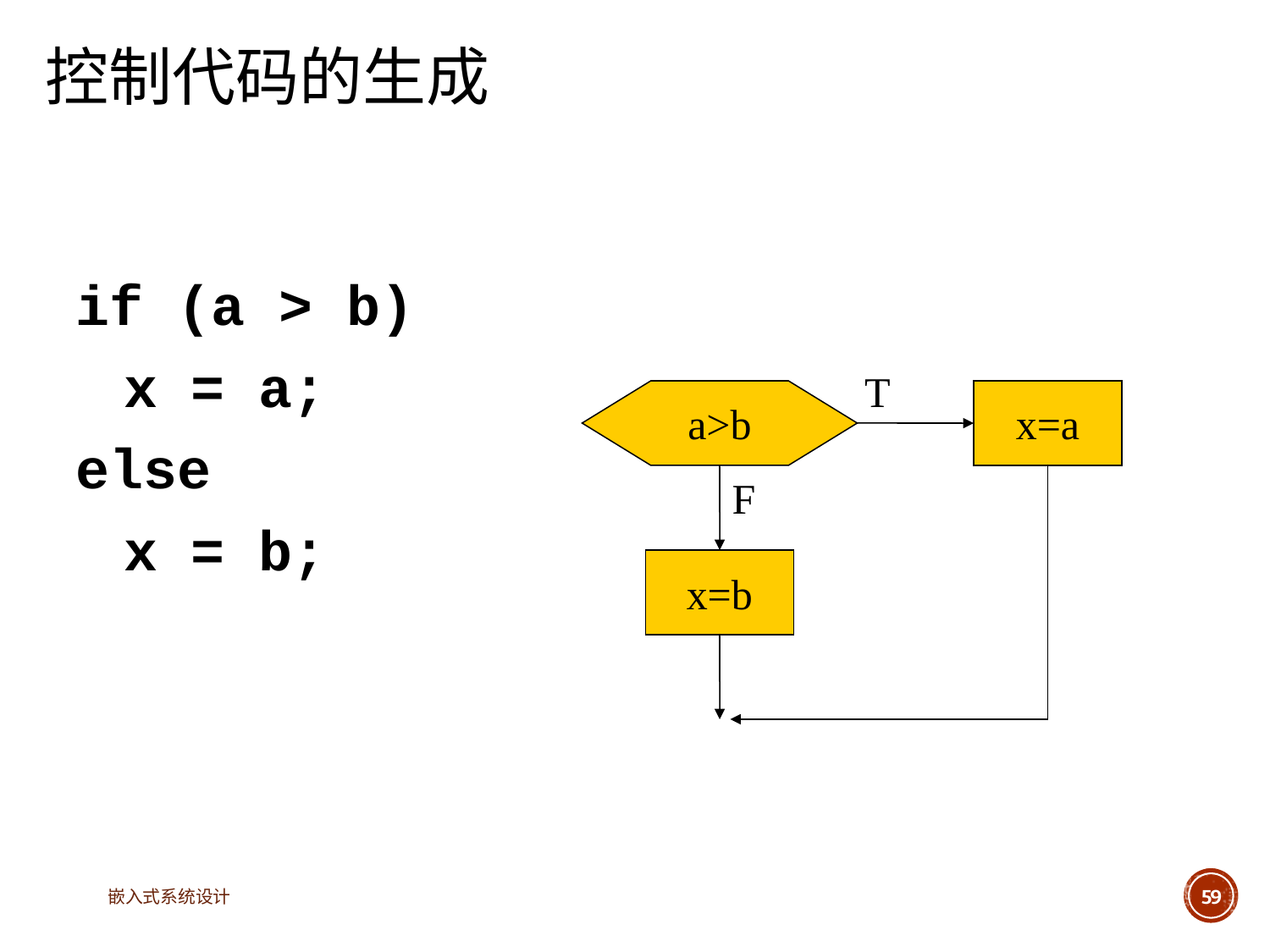

# 控制代码的生成
if (a > b)
	x = a;
else
	x = b;
T
a>b
x=a

F
x=b

嵌入式系统设计
59